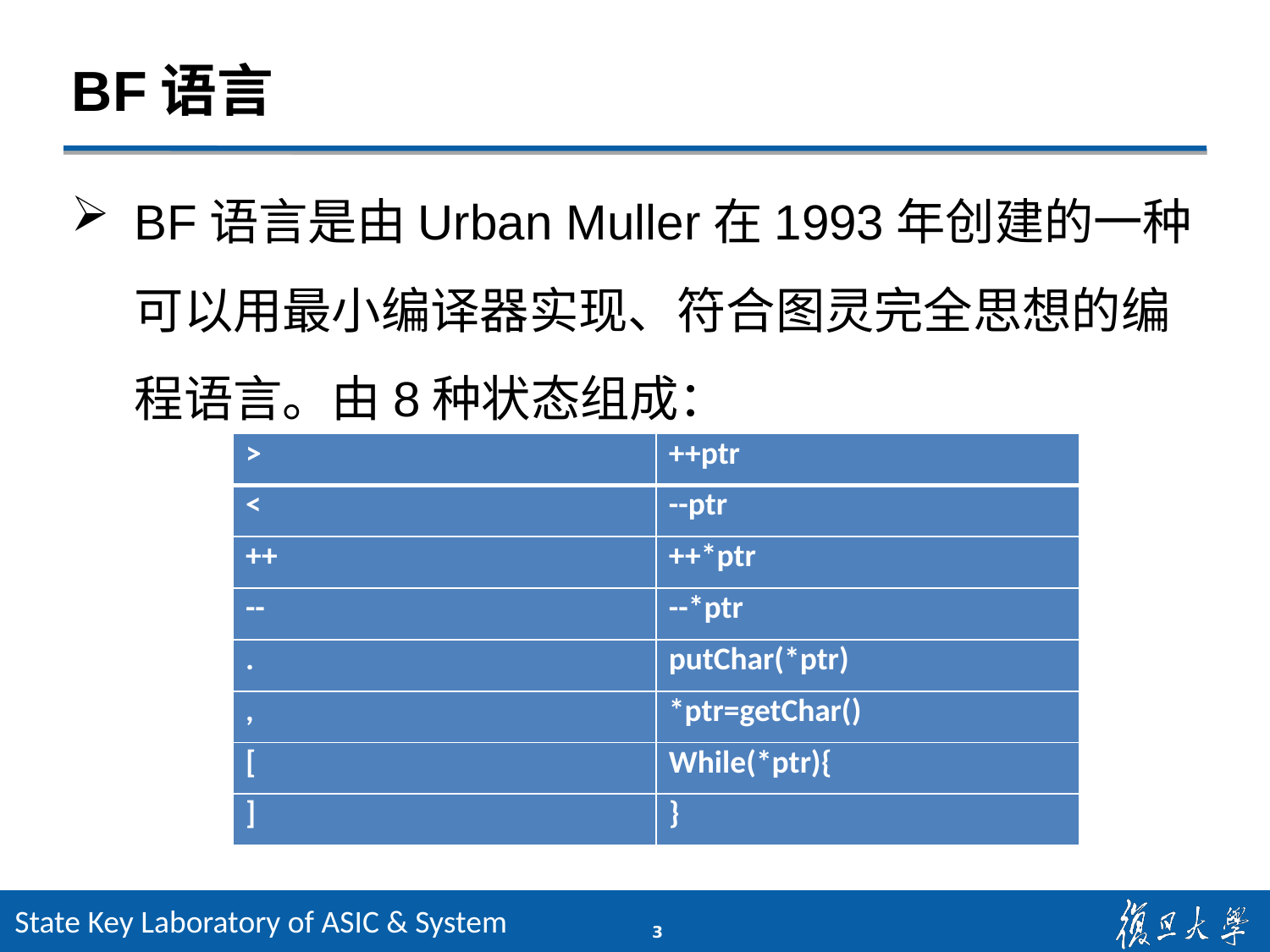

BF语言

BF语言是由Urban Muller在1993年创建的一种可以用最小编译器实现、符合图灵完全思想的编程语言。由8种状态组成：

| > | ++ptr |
| --- | --- |
| < | --ptr |
| ++ | ++\*ptr |
| -- | --\*ptr |
| . | putChar(\*ptr) |
| , | \*ptr=getChar() |
| [ | While(\*ptr){ |
| ] | } |
State Key Laboratory of ASIC & System

3